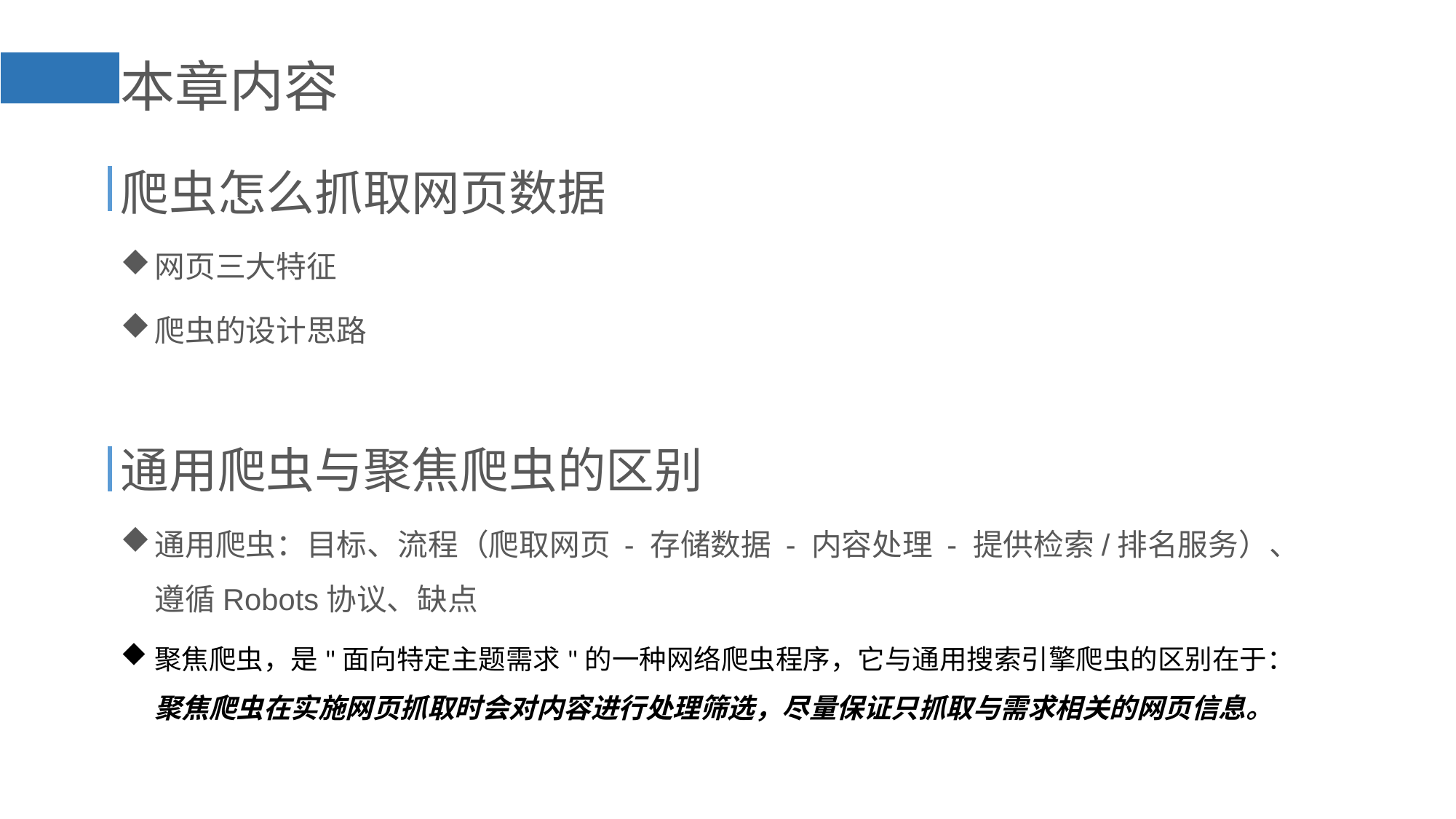

本章内容

爬虫怎么抓取网页数据
网页三大特征
爬虫的设计思路

通用爬虫与聚焦爬虫的区别
通用爬虫：目标、流程（爬取网页 - 存储数据 - 内容处理 - 提供检索/排名服务）、遵循Robots协议、缺点
聚焦爬虫，是"面向特定主题需求"的一种网络爬虫程序，它与通用搜索引擎爬虫的区别在于： 聚焦爬虫在实施网页抓取时会对内容进行处理筛选，尽量保证只抓取与需求相关的网页信息。